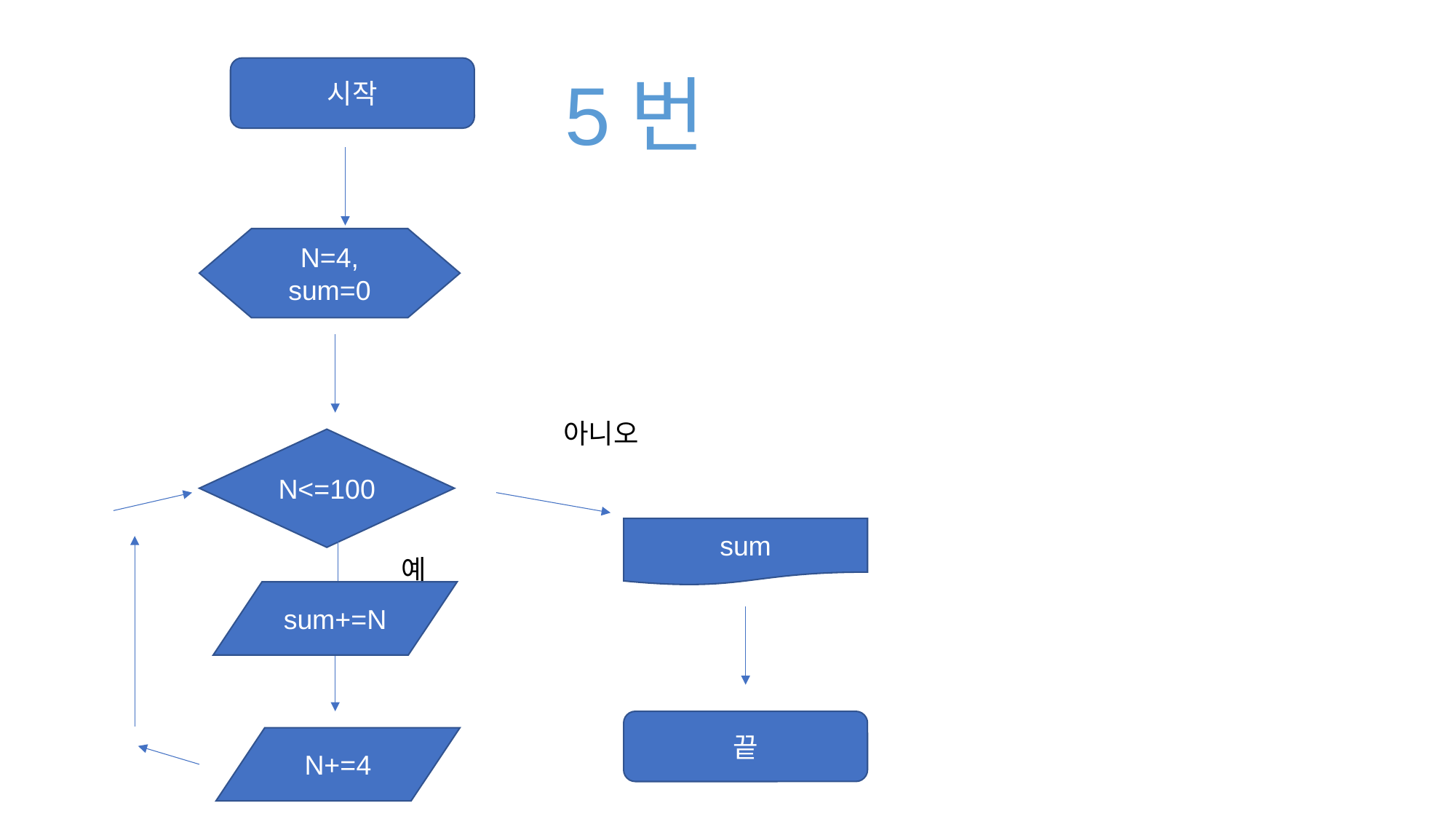

시작
5번
N=4, sum=0
아니오
N<=100
sum
예
sum+=N
끝
N+=4